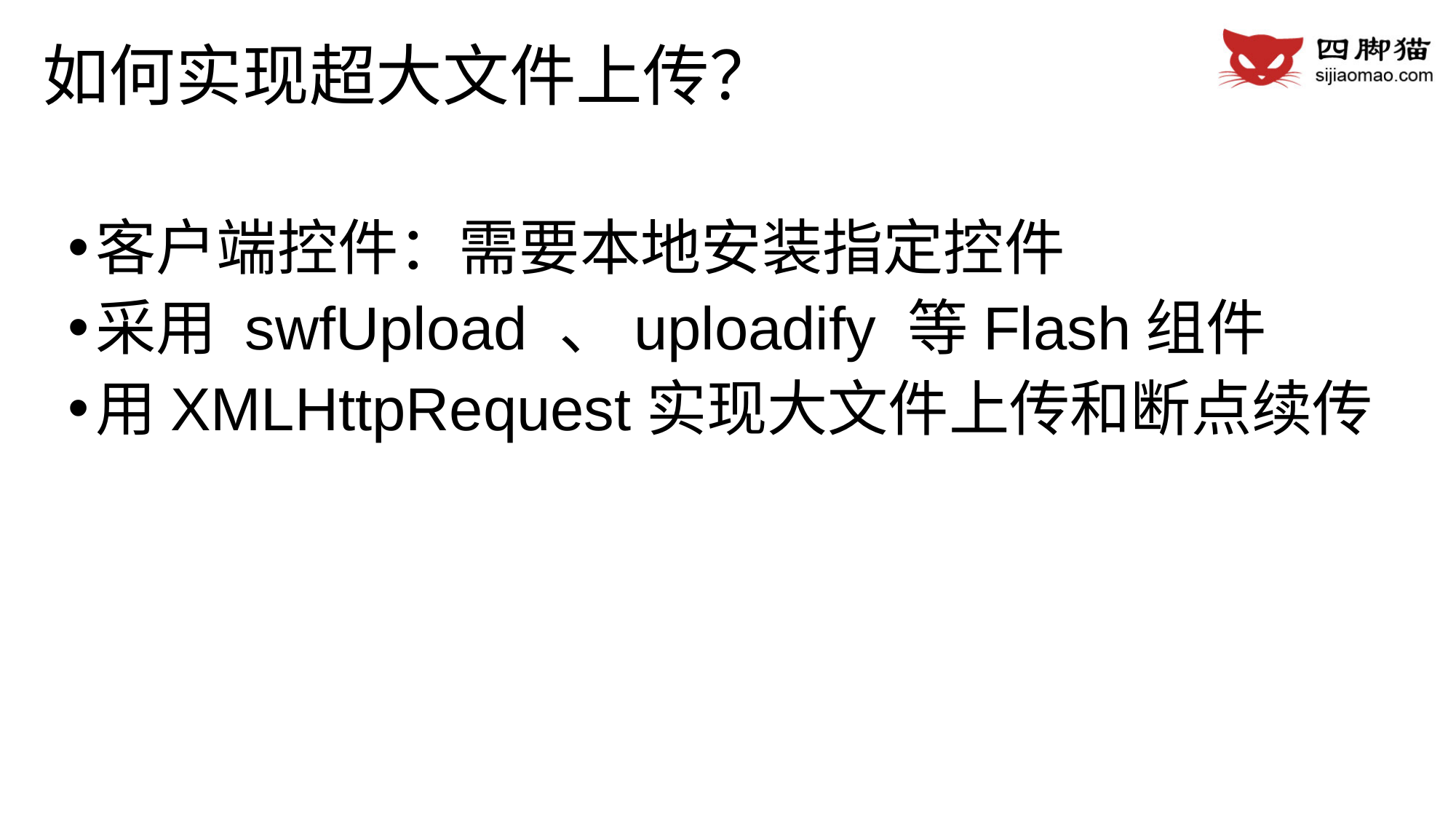

# 如何实现超大文件上传？
客户端控件：需要本地安装指定控件
采用 swfUpload 、uploadify 等Flash组件
用XMLHttpRequest实现大文件上传和断点续传